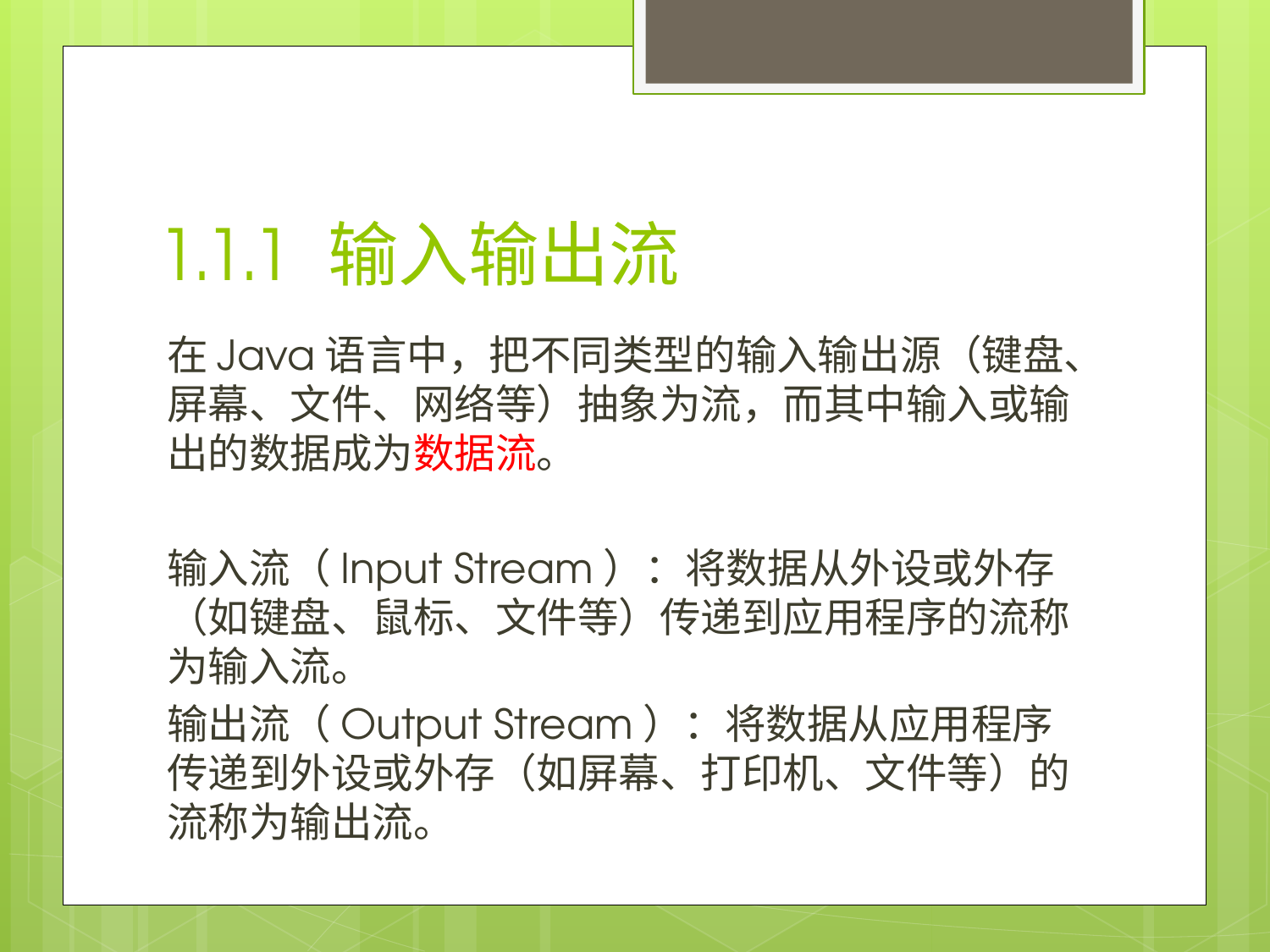

# 1.1.1 输入输出流
在Java语言中，把不同类型的输入输出源（键盘、屏幕、文件、网络等）抽象为流，而其中输入或输出的数据成为数据流。

输入流（Input Stream）：将数据从外设或外存（如键盘、鼠标、文件等）传递到应用程序的流称为输入流。
输出流（Output Stream）：将数据从应用程序传递到外设或外存（如屏幕、打印机、文件等）的流称为输出流。